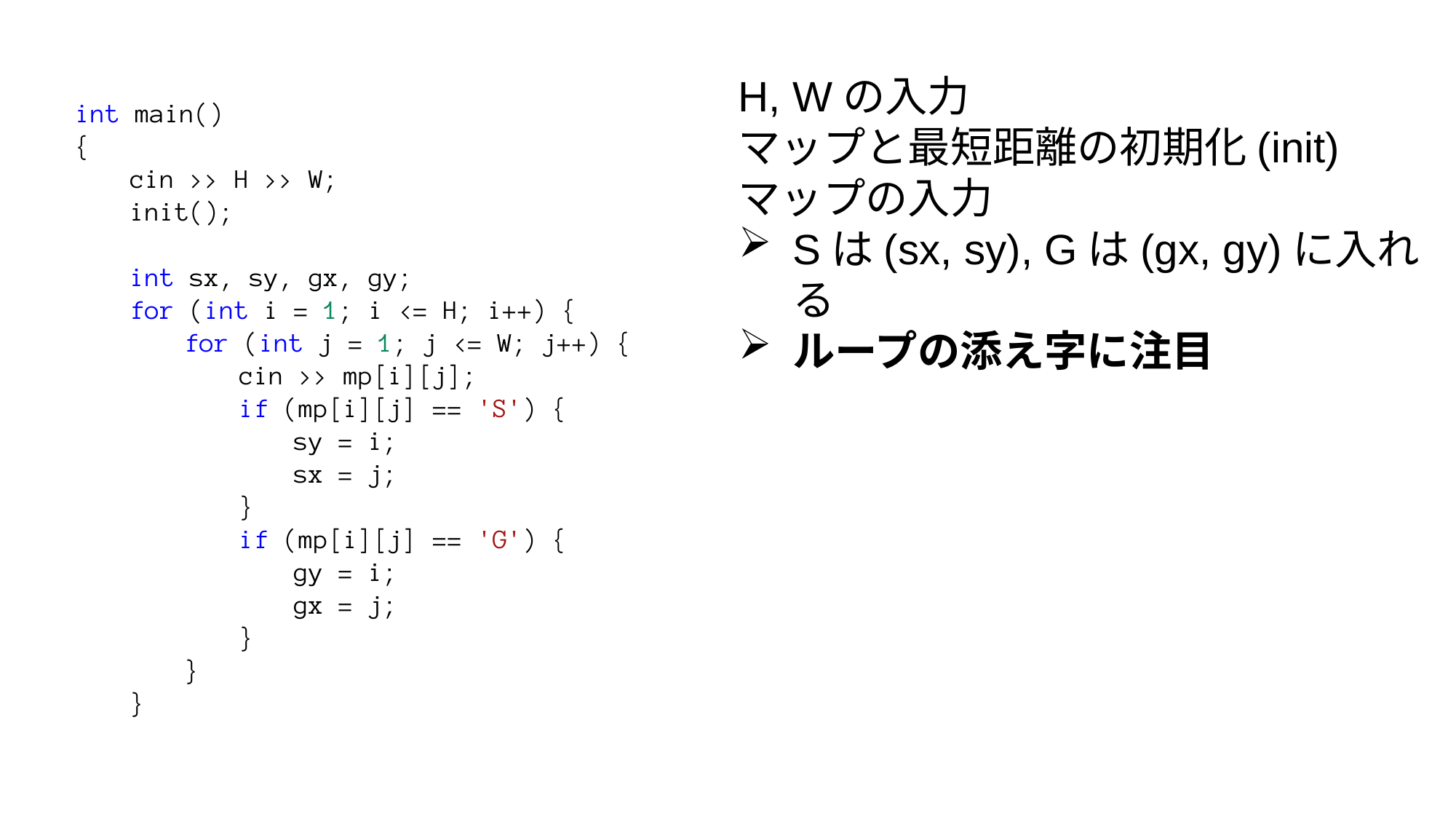

H, Wの入力
マップと最短距離の初期化(init)
マップの入力
Sは(sx, sy), Gは(gx, gy)に入れる
ループの添え字に注目
int main()
{
cin >> H >> W;
init();
int sx, sy, gx, gy;
for (int i = 1; i <= H; i++) {
for (int j = 1; j <= W; j++) {
cin >> mp[i][j];
if (mp[i][j] == 'S') {
sy = i;
sx = j;
}
if (mp[i][j] == 'G') {
gy = i;
gx = j;
}
}
}